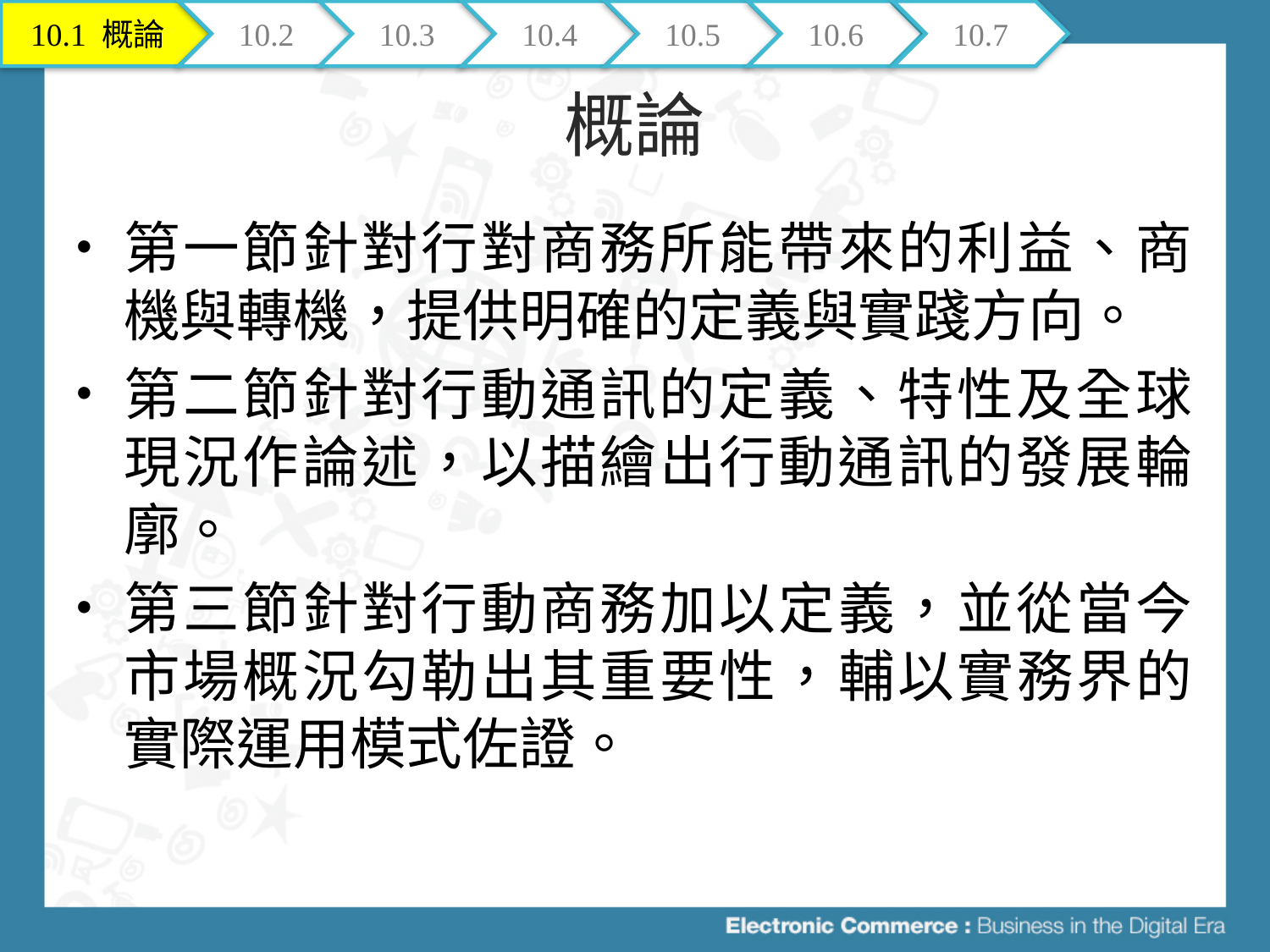

10.1 概論
10.2
10.3
10.4
10.5
10.6
10.7
# 概論
第一節針對行對商務所能帶來的利益、商機與轉機，提供明確的定義與實踐方向。
第二節針對行動通訊的定義、特性及全球現況作論述，以描繪出行動通訊的發展輪廓。
第三節針對行動商務加以定義，並從當今市場概況勾勒出其重要性，輔以實務界的實際運用模式佐證。